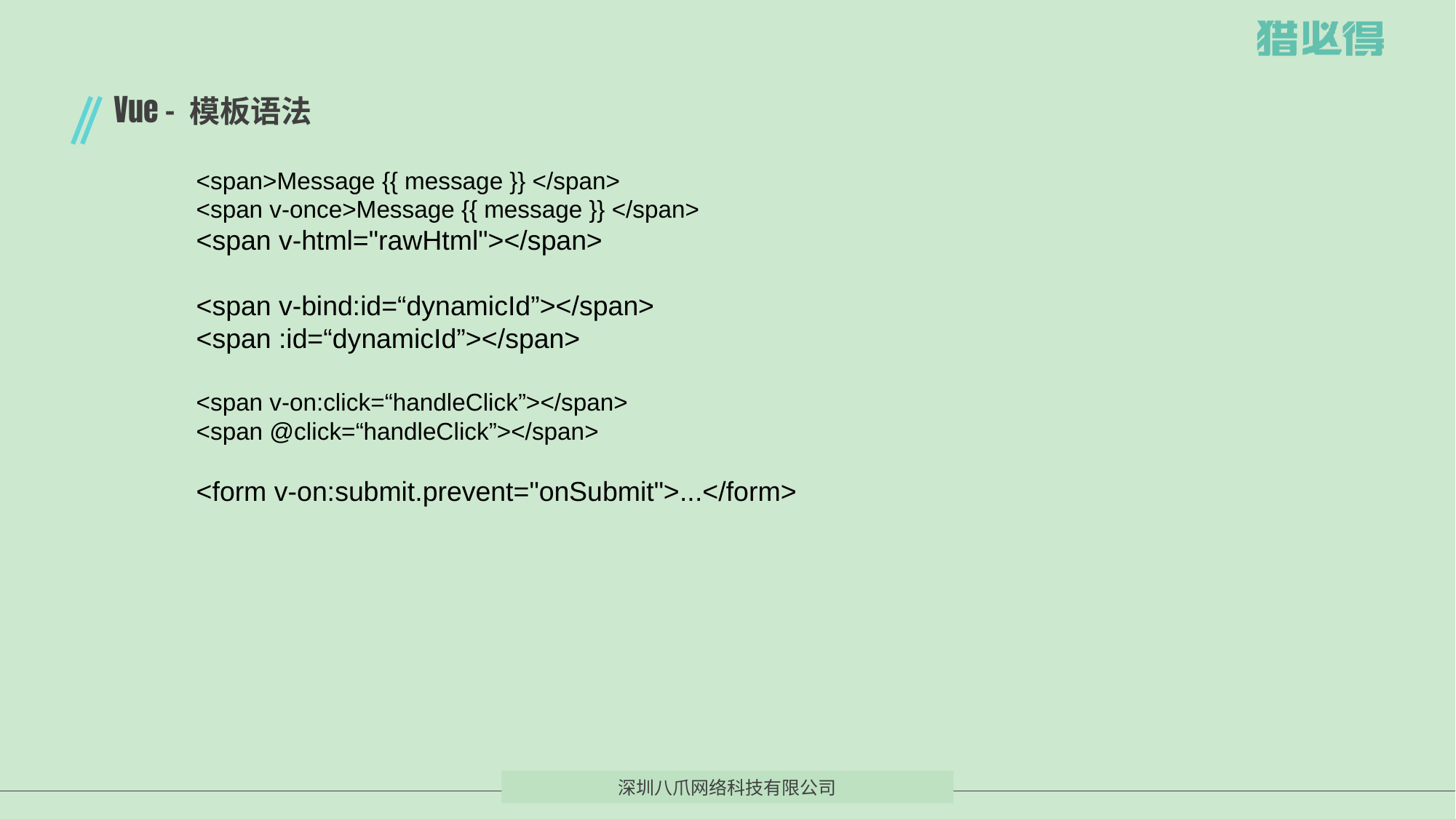

# Vue – 模板语法
<span>Message {{ message }} </span>
<span v-once>Message {{ message }} </span>
<span v-html="rawHtml"></span>

<span v-bind:id=“dynamicId”></span>
<span :id=“dynamicId”></span>

<span v-on:click=“handleClick”></span>
<span @click=“handleClick”></span>

<form v-on:submit.prevent="onSubmit">...</form>